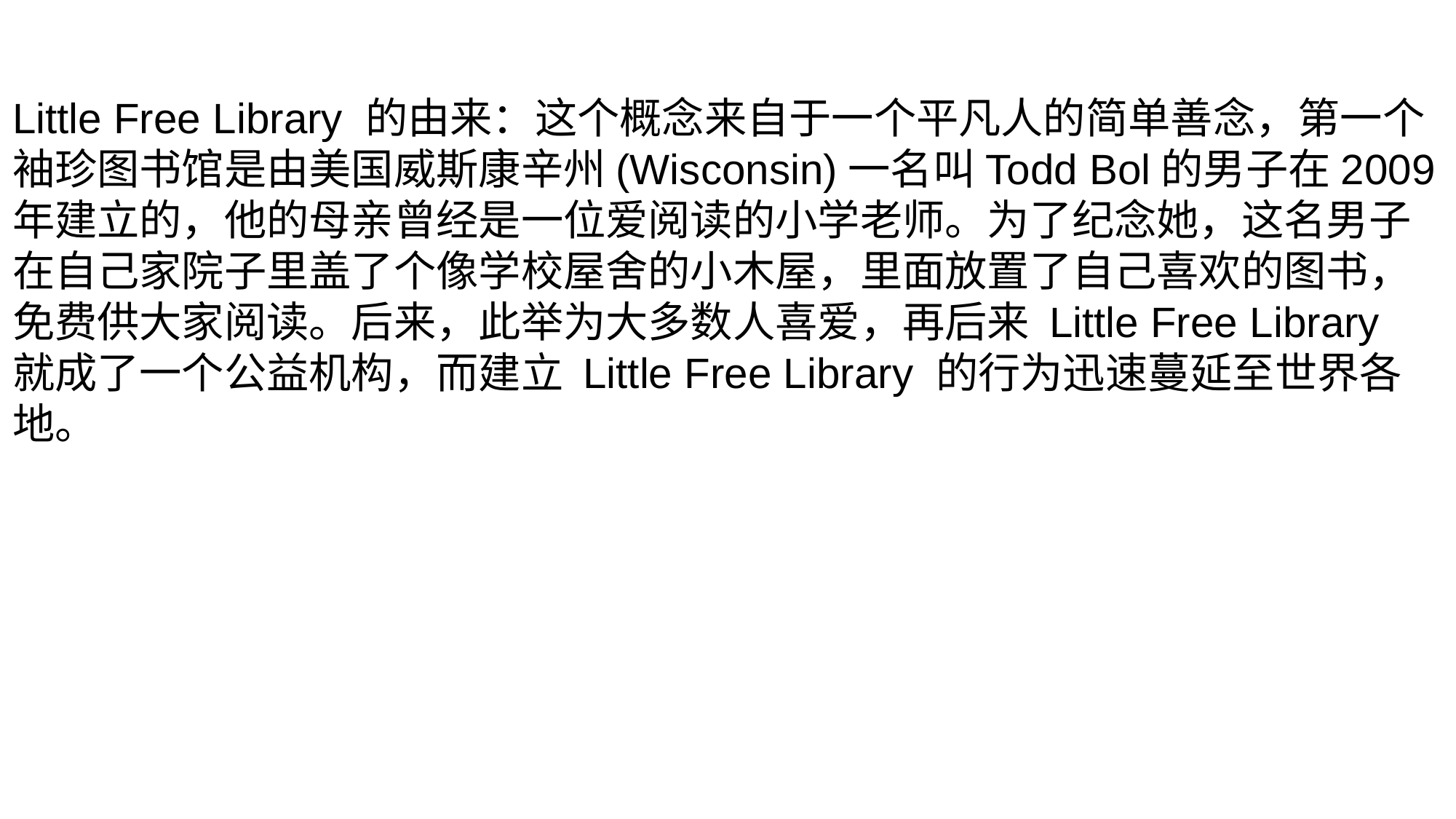

Little Free Library 的由来：这个概念来自于一个平凡人的简单善念，第一个袖珍图书馆是由美国威斯康辛州(Wisconsin)一名叫Todd Bol的男子在2009年建立的，他的母亲曾经是一位爱阅读的小学老师。为了纪念她，这名男子在自己家院子里盖了个像学校屋舍的小木屋，里面放置了自己喜欢的图书，免费供大家阅读。后来，此举为大多数人喜爱，再后来 Little Free Library 就成了一个公益机构，而建立 Little Free Library 的行为迅速蔓延至世界各地。